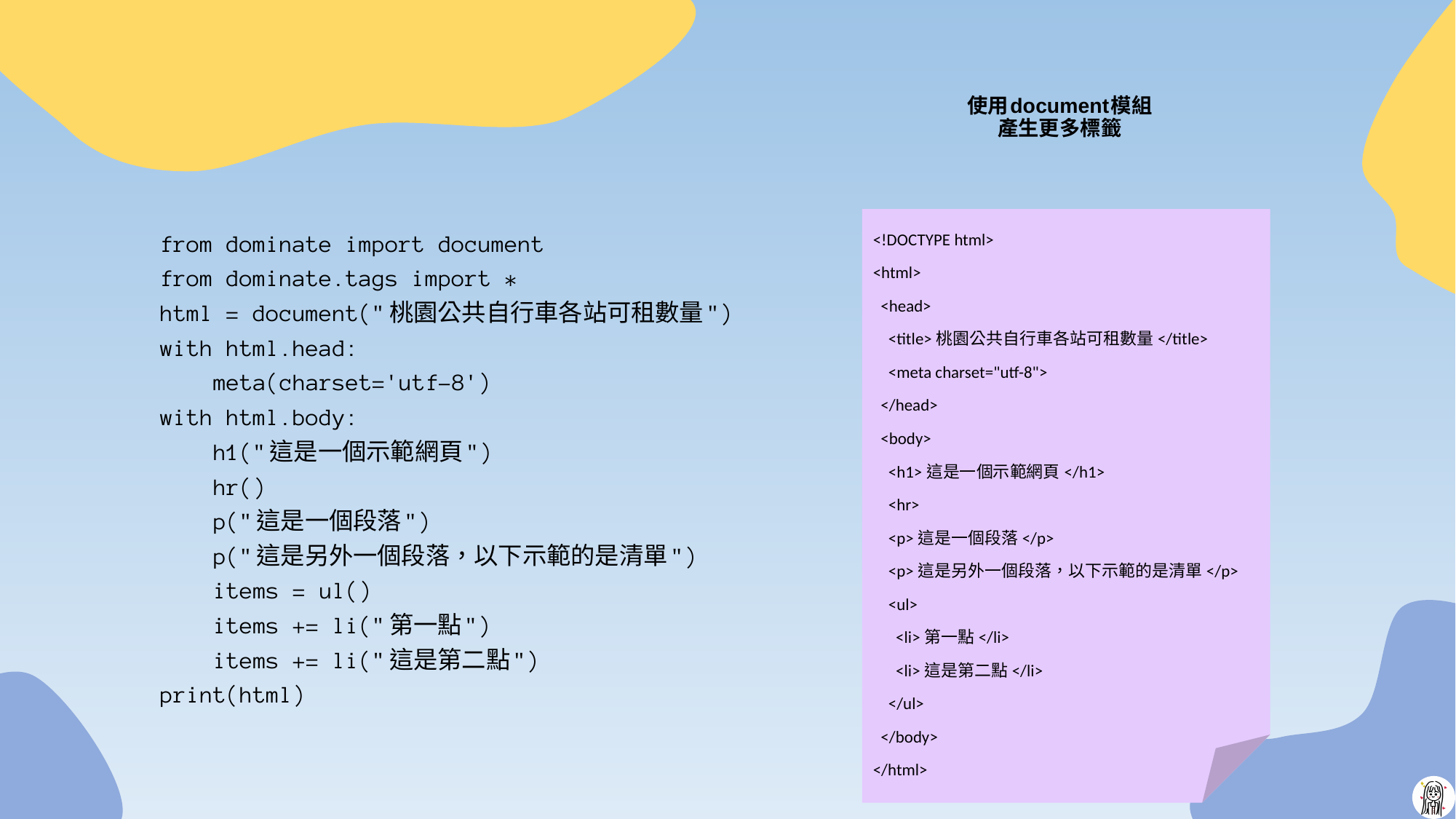

# 使用document模組 產生更多標籤

<!DOCTYPE html>
<html>
  <head>
    <title>桃園公共自行車各站可租數量</title>
    <meta charset="utf-8">
  </head>
  <body>
    <h1>這是一個示範網頁</h1>
    <hr>
    <p>這是一個段落</p>
    <p>這是另外一個段落，以下示範的是清單</p>
    <ul>
      <li>第一點</li>
      <li>這是第二點</li>
    </ul>
  </body>
</html>
from dominate import document
from dominate.tags import *
html = document("桃園公共自行車各站可租數量")
with html.head:
    meta(charset='utf-8')
with html.body:
    h1("這是一個示範網頁")
    hr()
    p("這是一個段落")
    p("這是另外一個段落，以下示範的是清單")
    items = ul()
    items += li("第一點")
    items += li("這是第二點")
print(html)
33